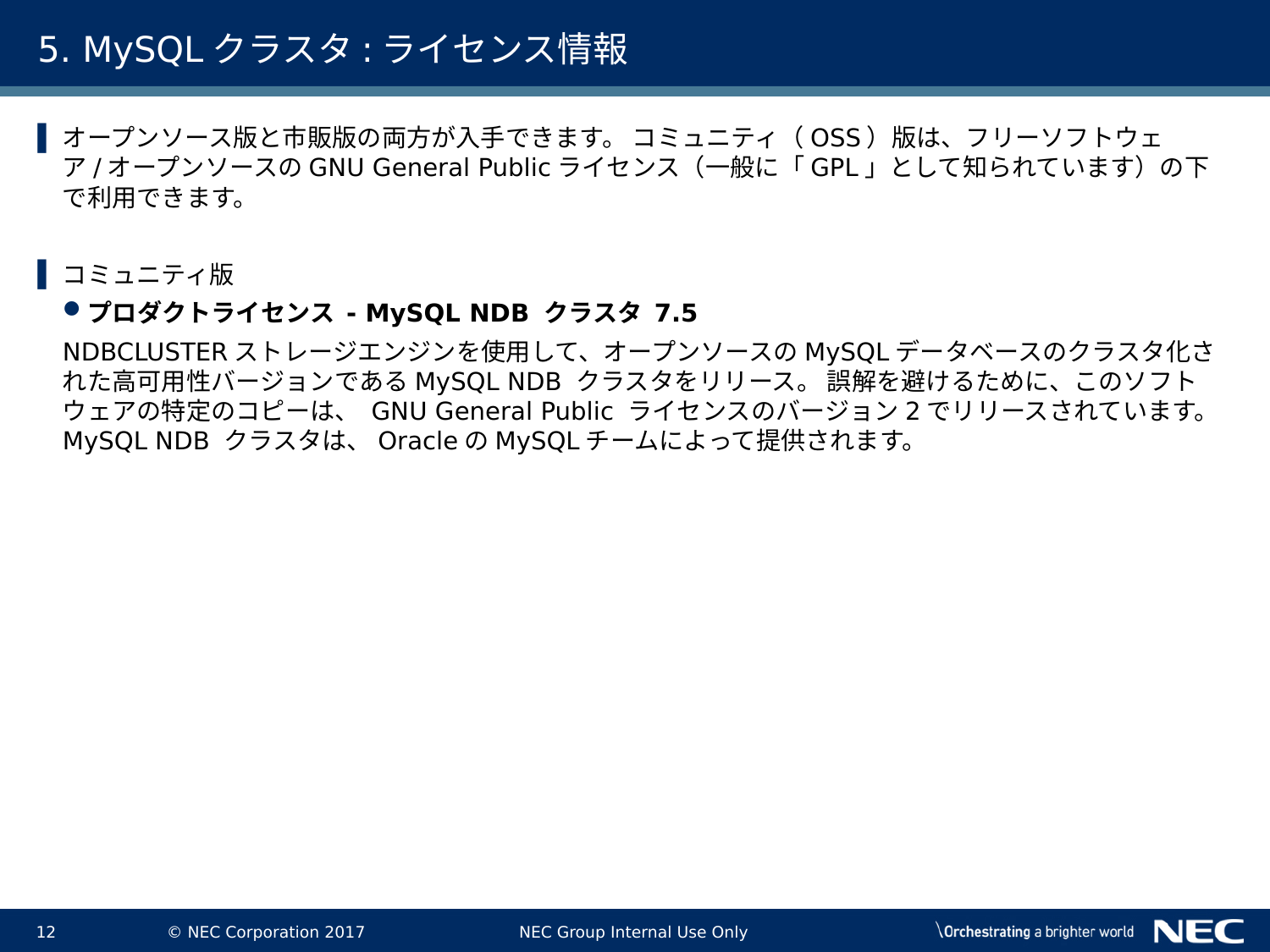

# 5. MySQLクラスタ:ライセンス情報
オープンソース版と市販版の両方が入手できます。 コミュニティ（OSS）版は、フリーソフトウェア/オープンソースのGNU General Publicライセンス（一般に「GPL」として知られています）の下で利用できます。

コミュニティ版
プロダクトライセンス - MySQL NDB クラスタ 7.5
NDBCLUSTERストレージエンジンを使用して、オープンソースのMySQLデータベースのクラスタ化された高可用性バージョンであるMySQL NDB クラスタをリリース。 誤解を避けるために、このソフトウェアの特定のコピーは、 GNU General Public ライセンスのバージョン2でリリースされています。 MySQL NDB クラスタは、OracleのMySQLチームによって提供されます。